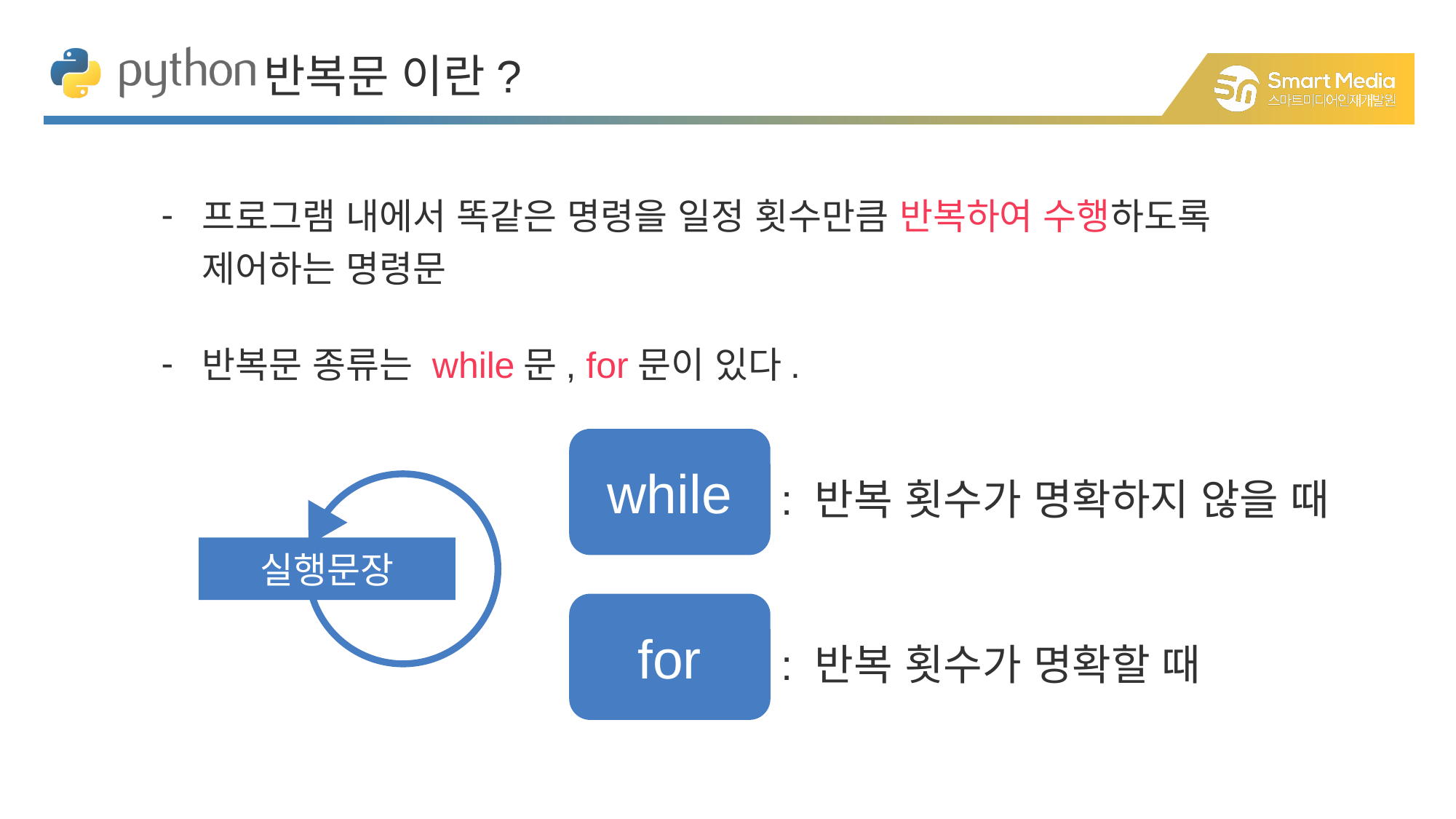

반복문 이란?
프로그램 내에서 똑같은 명령을 일정 횟수만큼 반복하여 수행하도록 제어하는 명령문

반복문 종류는 while문, for문이 있다.
while
: 반복 횟수가 명확하지 않을 때
for
: 반복 횟수가 명확할 때

실행문장